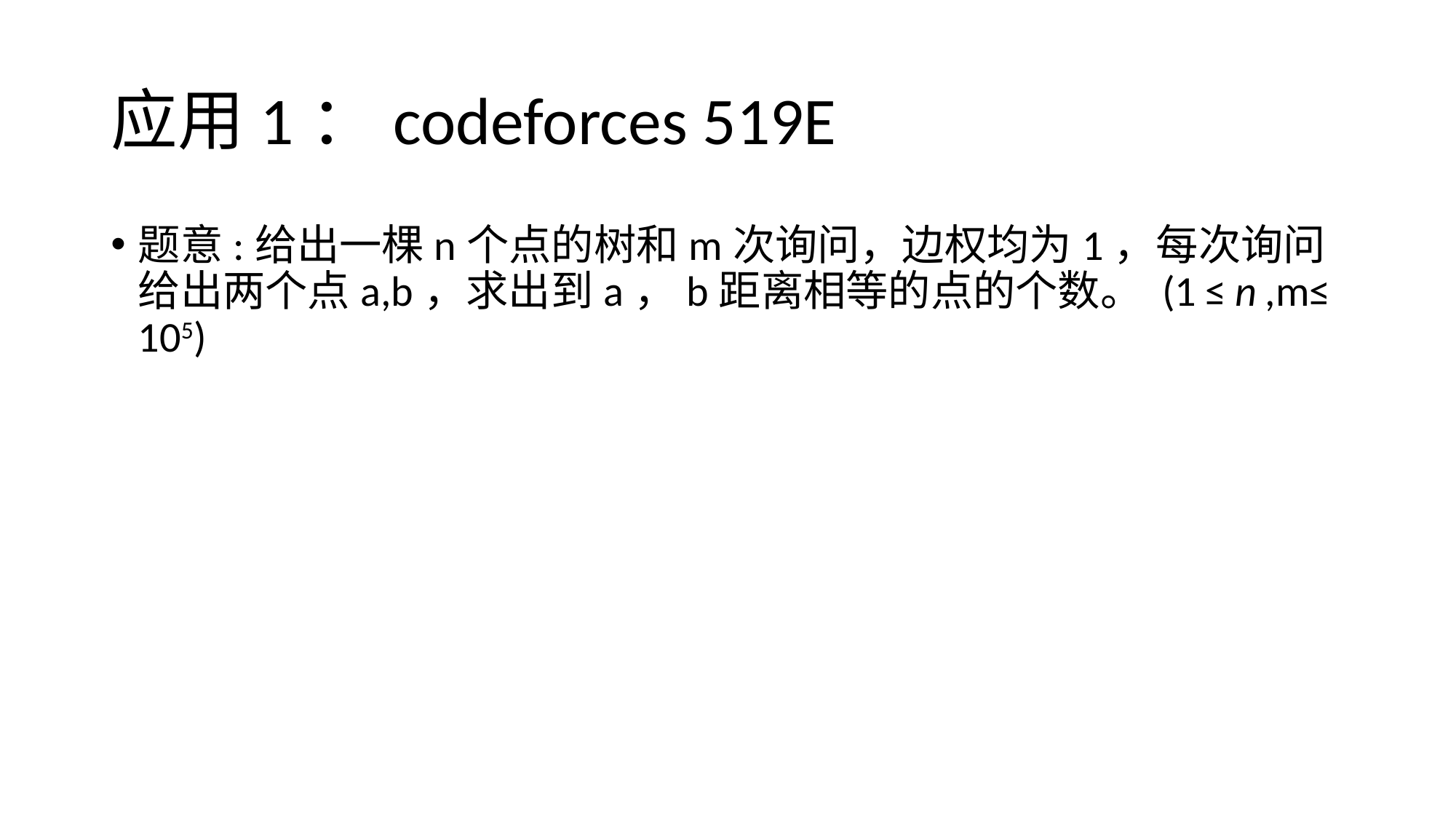

# 应用1：codeforces 519E
题意:给出一棵n个点的树和m次询问，边权均为1，每次询问给出两个点a,b，求出到a，b距离相等的点的个数。 (1 ≤ n ,m≤ 105)